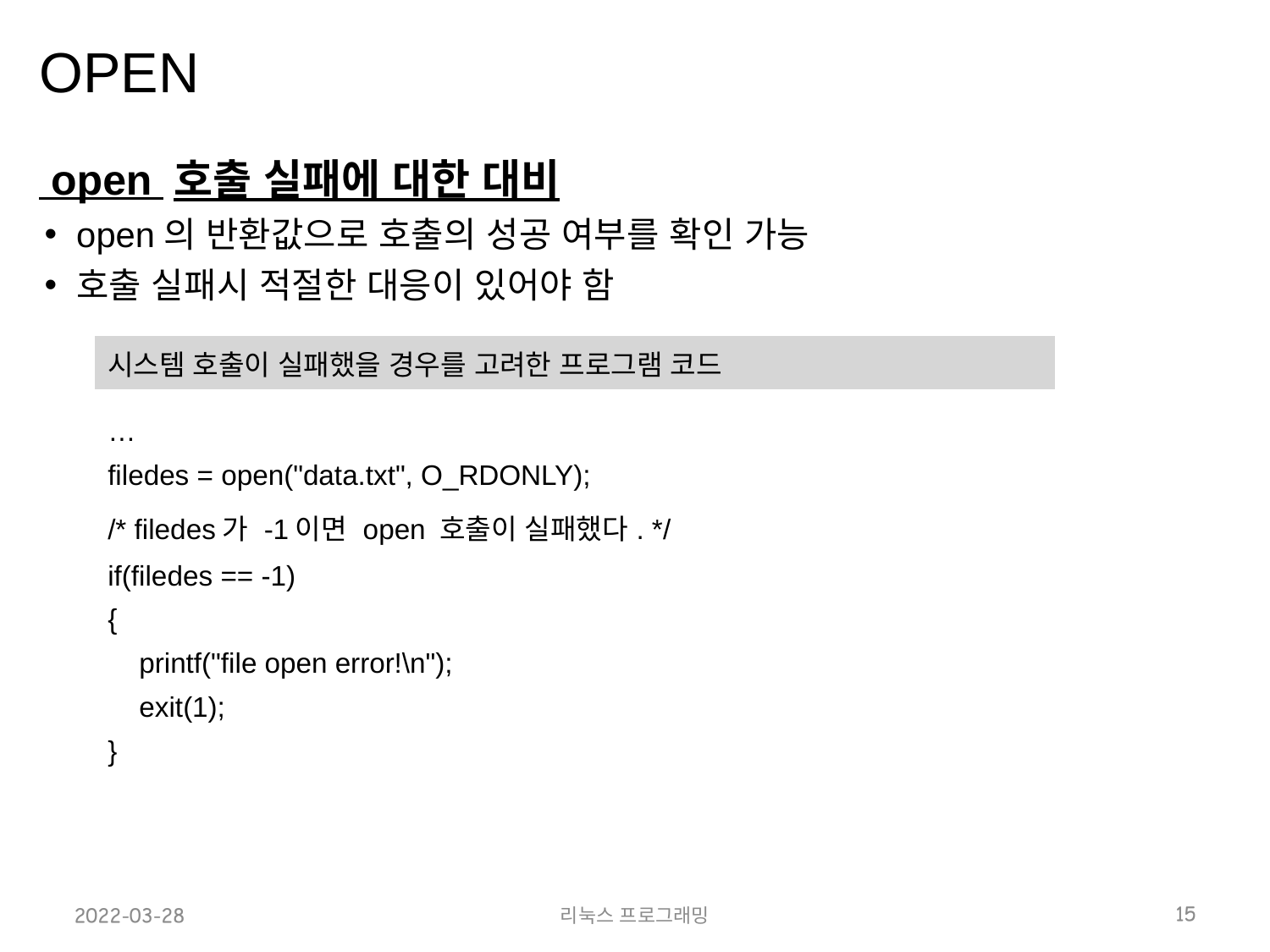

# OPEN
 open 호출 실패에 대한 대비
open의 반환값으로 호출의 성공 여부를 확인 가능
호출 실패시 적절한 대응이 있어야 함

| 시스템 호출이 실패했을 경우를 고려한 프로그램 코드 |
| --- |
| … filedes = open("data.txt", O\_RDONLY); /\* filedes가 -1이면 open 호출이 실패했다. \*/ if(filedes == -1) {     printf("file open error!\n");     exit(1); } |
2022-03-28
리눅스 프로그래밍
15